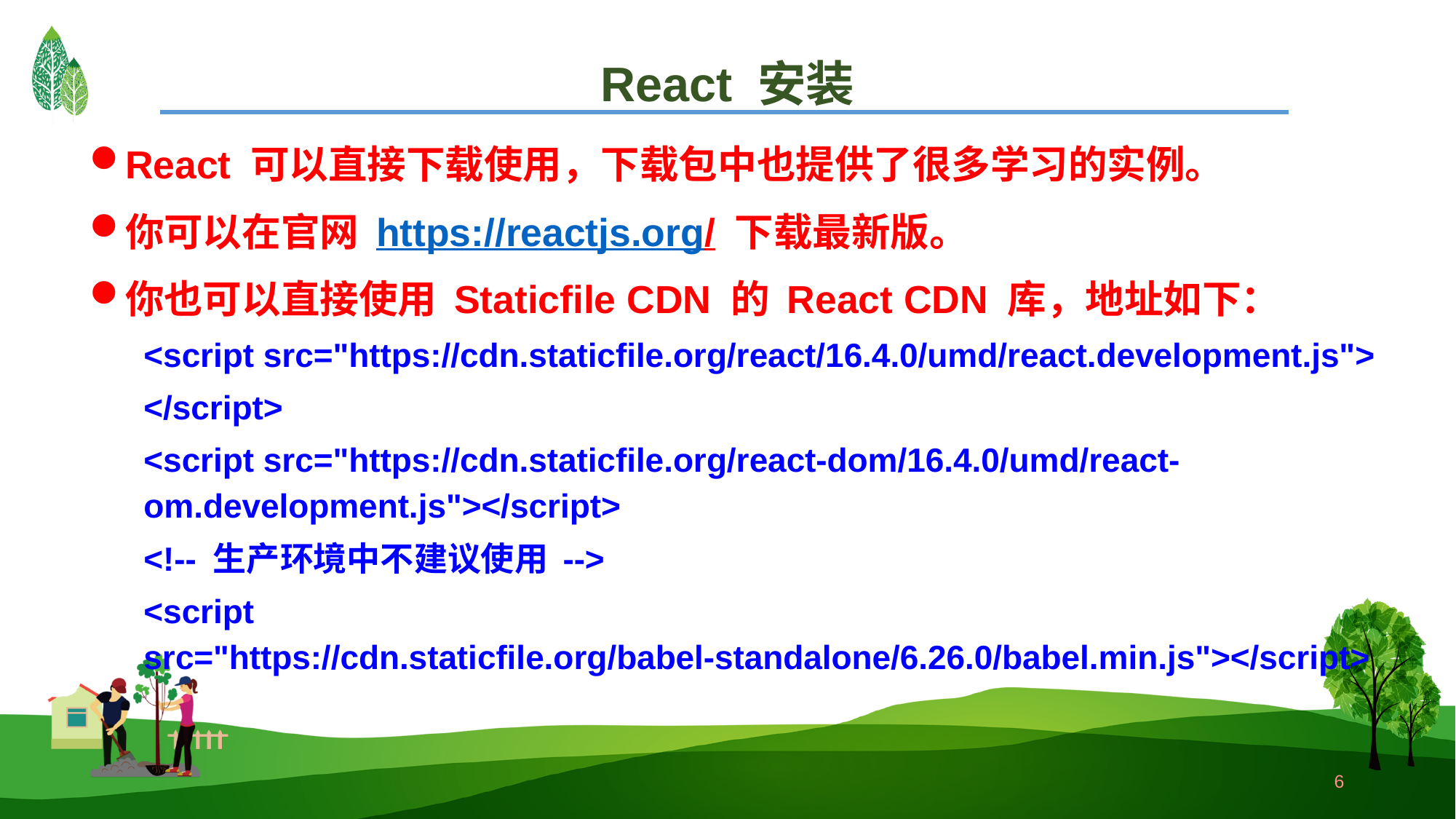

# React 安装
React 可以直接下载使用，下载包中也提供了很多学习的实例。
你可以在官网 https://reactjs.org/ 下载最新版。
你也可以直接使用 Staticfile CDN 的 React CDN 库，地址如下：
<script src="https://cdn.staticfile.org/react/16.4.0/umd/react.development.js">
</script>
<script src="https://cdn.staticfile.org/react-dom/16.4.0/umd/react-om.development.js"></script>
<!-- 生产环境中不建议使用 -->
<script src="https://cdn.staticfile.org/babel-standalone/6.26.0/babel.min.js"></script>

6